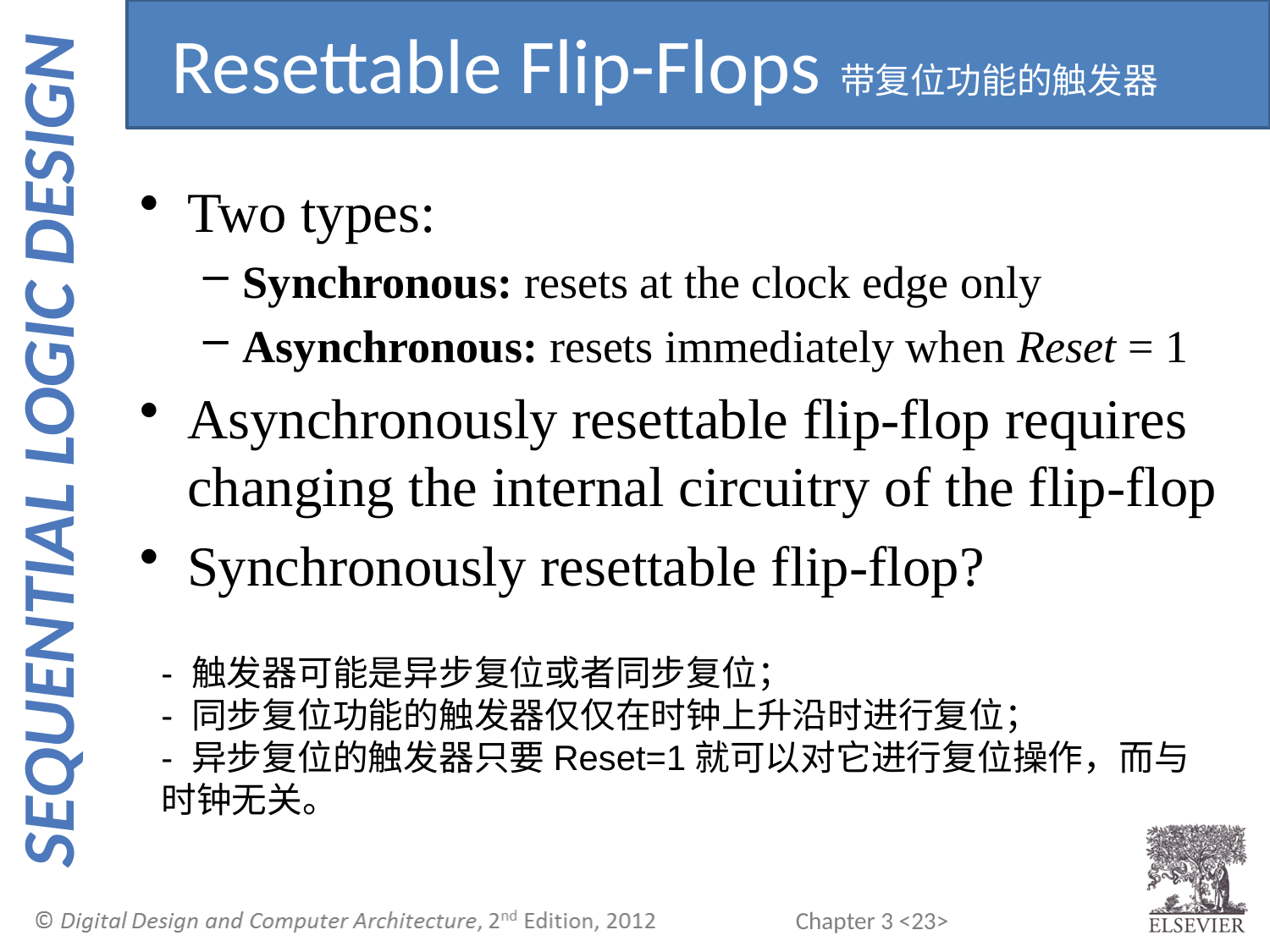

Resettable Flip-Flops带复位功能的触发器

Two types:
Synchronous: resets at the clock edge only
Asynchronous: resets immediately when Reset = 1
Asynchronously resettable flip-flop requires changing the internal circuitry of the flip-flop
Synchronously resettable flip-flop?
- 触发器可能是异步复位或者同步复位；
- 同步复位功能的触发器仅仅在时钟上升沿时进行复位；
- 异步复位的触发器只要Reset=1就可以对它进行复位操作，而与时钟无关。